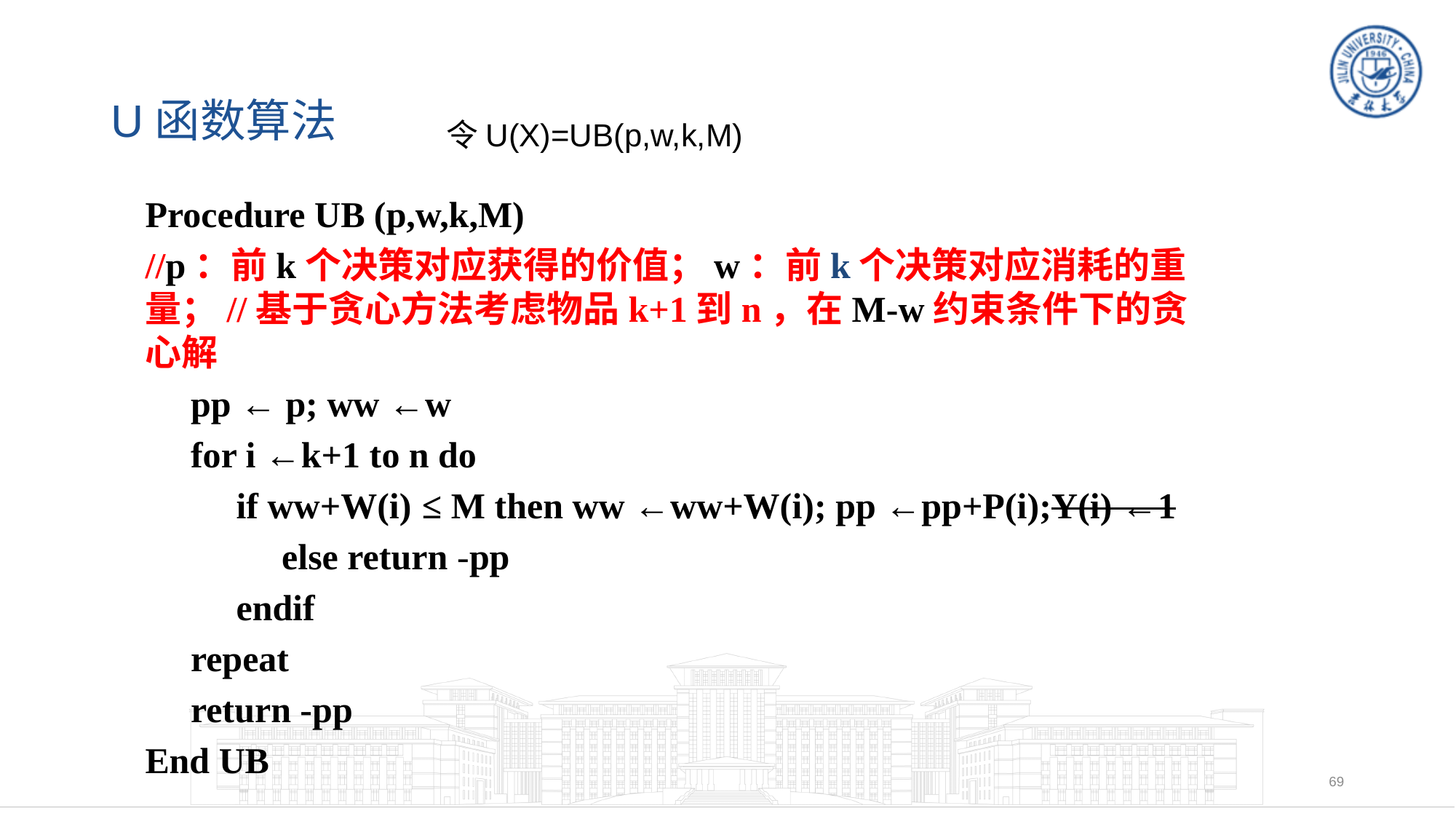

# U函数算法
令U(X)=UB(p,w,k,M)
Procedure UB (p,w,k,M)
//p：前k个决策对应获得的价值；w：前k个决策对应消耗的重量；//基于贪心方法考虑物品k+1到n，在M-w约束条件下的贪心解
     pp ← p; ww ←w
     for i ←k+1 to n do
          if ww+W(i) ≤ M then ww ←ww+W(i); pp ←pp+P(i);Y(i) ←1
               else return -pp
          endif
     repeat
     return -pp
End UB
69